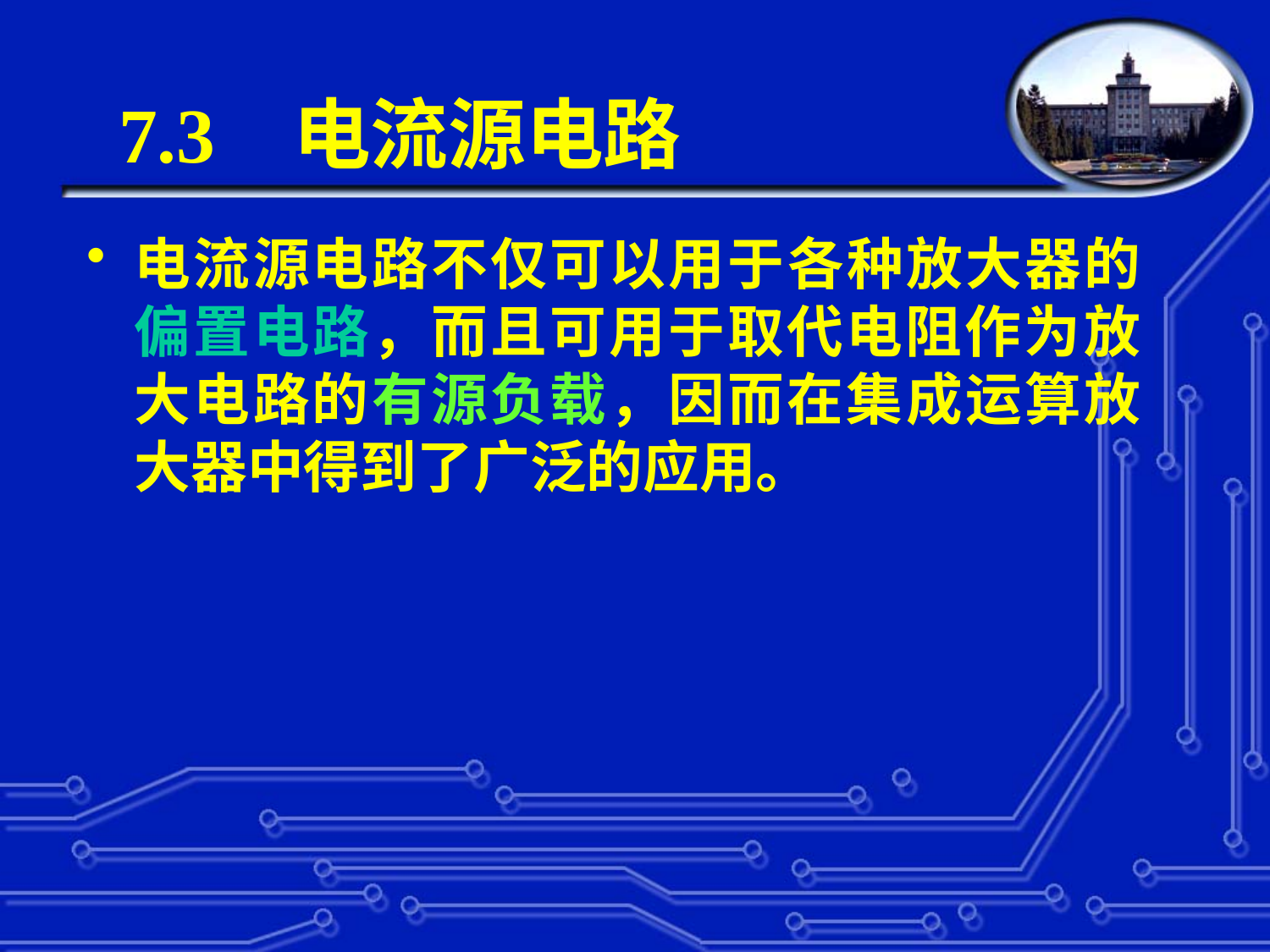

# 7.3   电流源电路
电流源电路不仅可以用于各种放大器的偏置电路，而且可用于取代电阻作为放大电路的有源负载，因而在集成运算放大器中得到了广泛的应用。